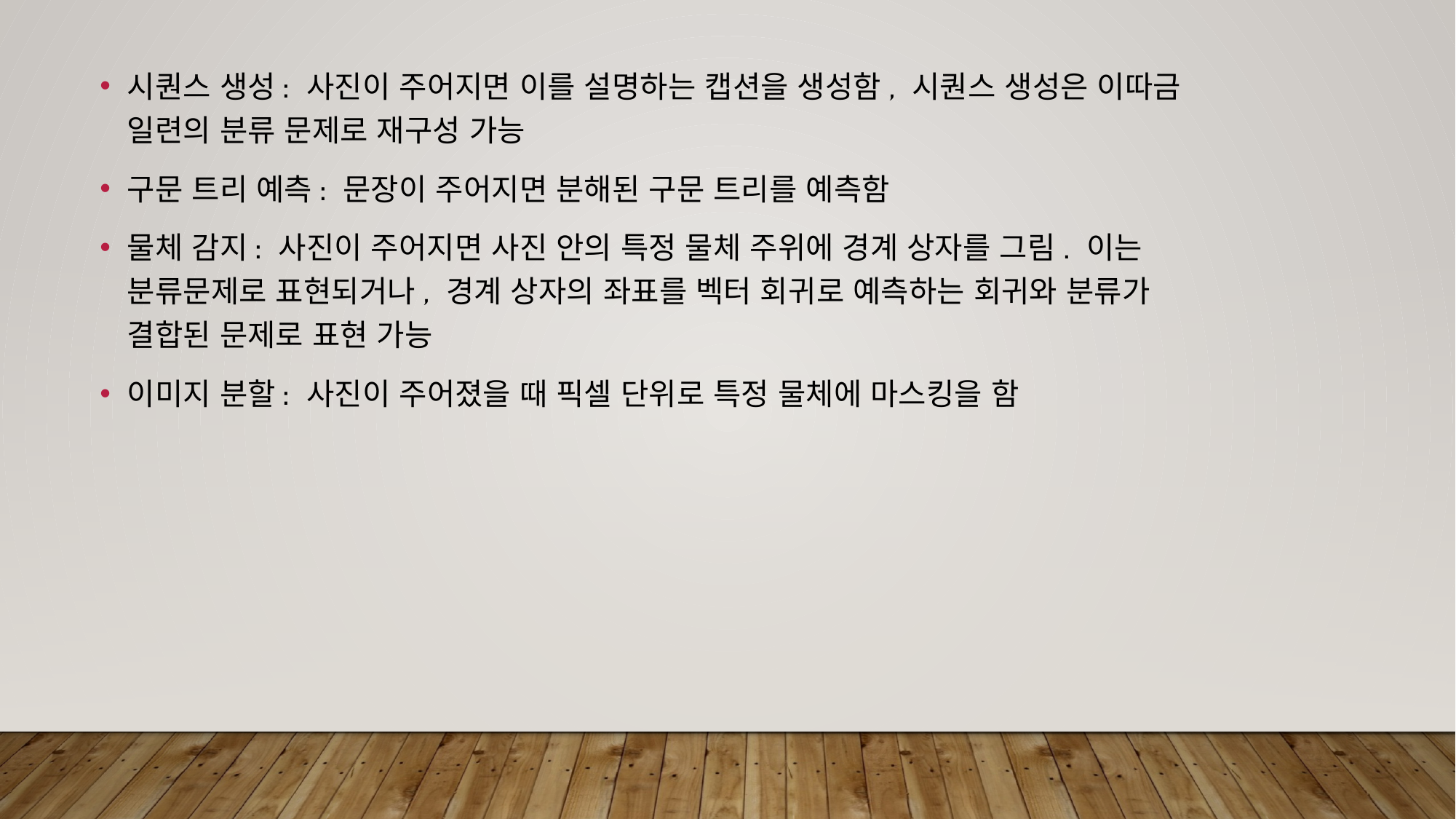

시퀀스 생성: 사진이 주어지면 이를 설명하는 캡션을 생성함, 시퀀스 생성은 이따금 일련의 분류 문제로 재구성 가능
구문 트리 예측: 문장이 주어지면 분해된 구문 트리를 예측함
물체 감지: 사진이 주어지면 사진 안의 특정 물체 주위에 경계 상자를 그림. 이는 분류문제로 표현되거나, 경계 상자의 좌표를 벡터 회귀로 예측하는 회귀와 분류가 결합된 문제로 표현 가능
이미지 분할: 사진이 주어졌을 때 픽셀 단위로 특정 물체에 마스킹을 함